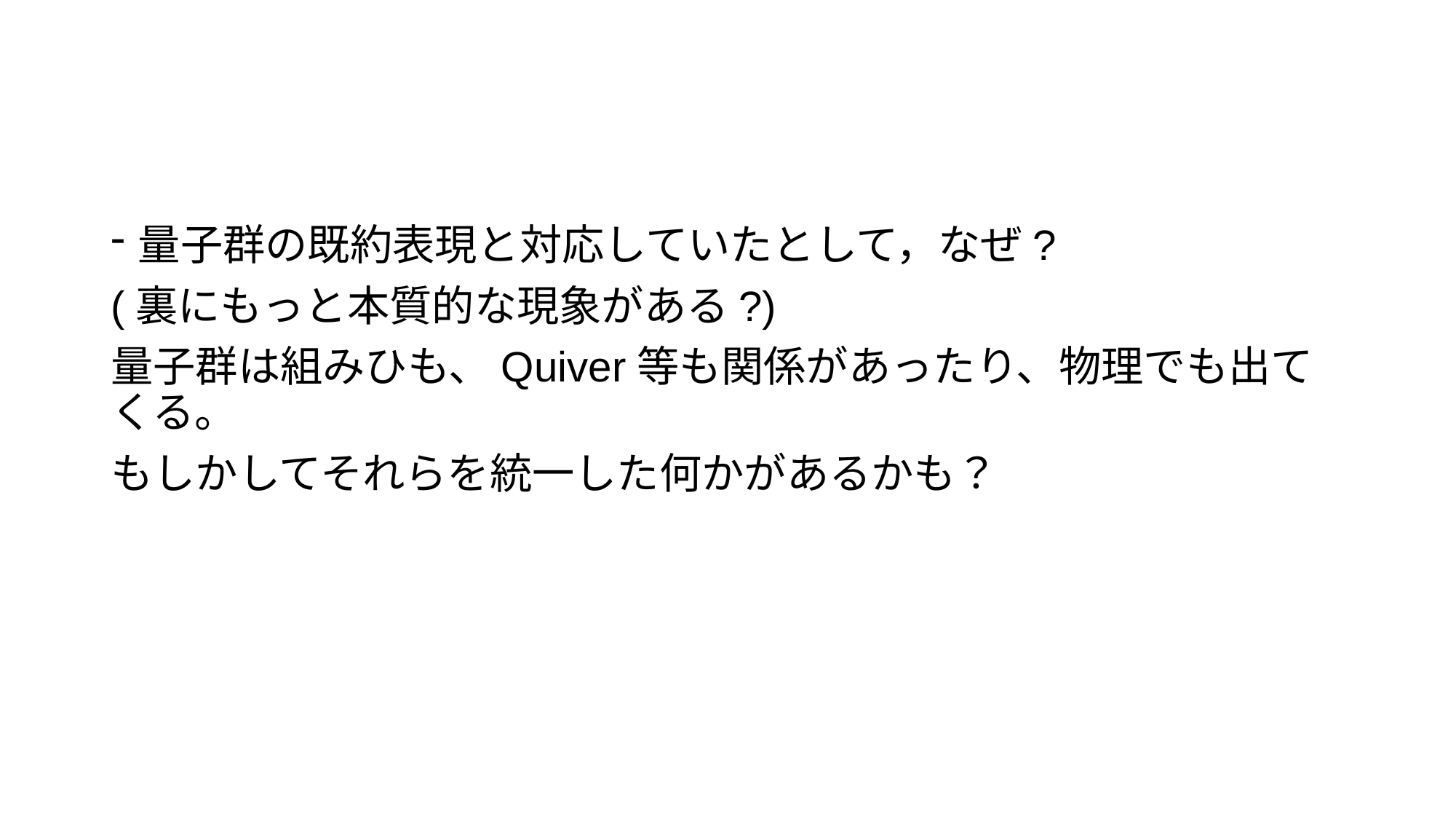

#
量子群の既約表現と対応していたとして，なぜ?
(裏にもっと本質的な現象がある?)
量子群は組みひも、Quiver等も関係があったり、物理でも出てくる。
もしかしてそれらを統一した何かがあるかも？